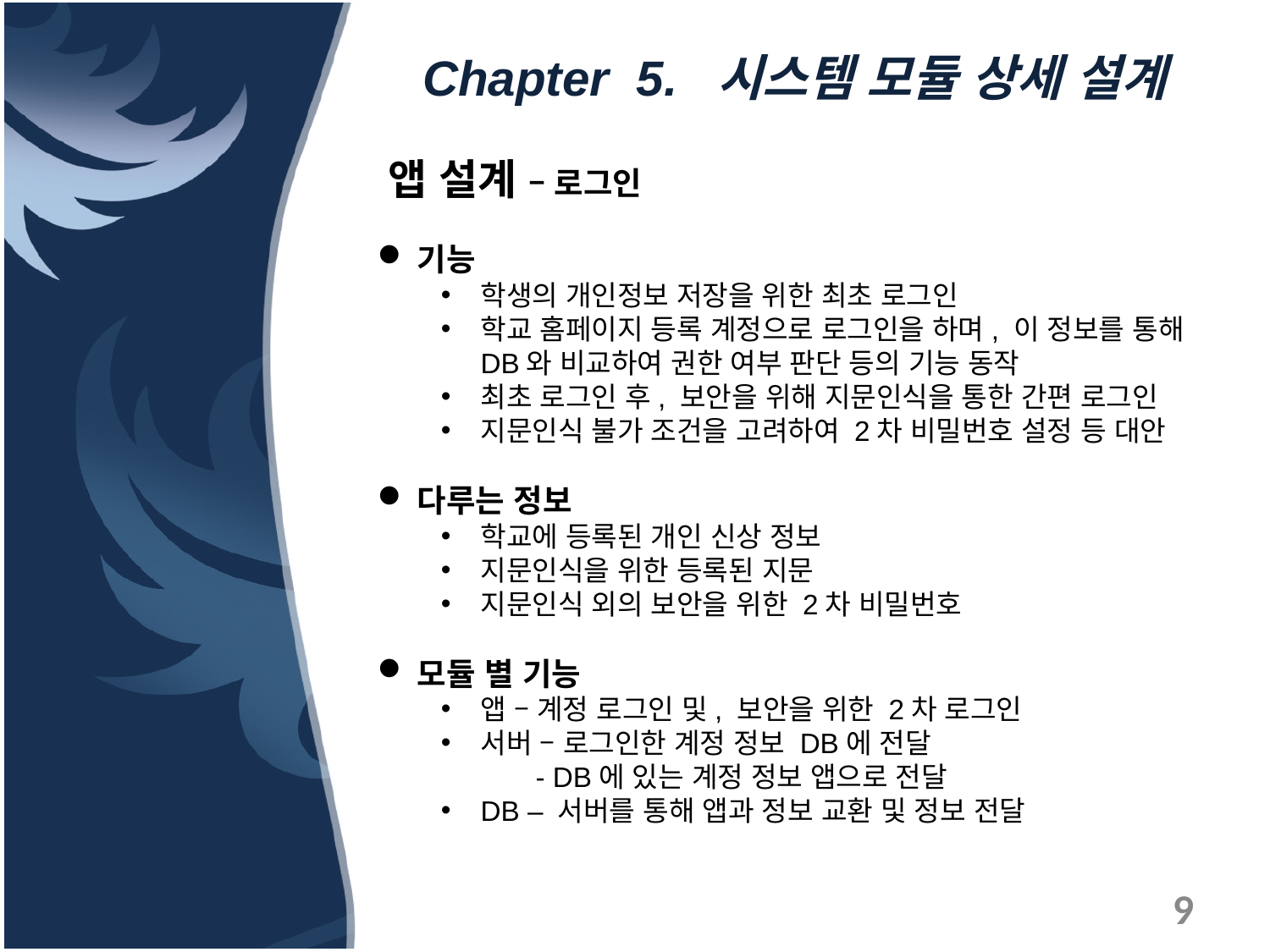

# Chapter  5.  시스템 모듈 상세 설계
앱 설계 – 로그인
기능
학생의 개인정보 저장을 위한 최초 로그인
학교 홈페이지 등록 계정으로 로그인을 하며, 이 정보를 통해 DB와 비교하여 권한 여부 판단 등의 기능 동작
최초 로그인 후, 보안을 위해 지문인식을 통한 간편 로그인
지문인식 불가 조건을 고려하여 2차 비밀번호 설정 등 대안

다루는 정보
학교에 등록된 개인 신상 정보
지문인식을 위한 등록된 지문
지문인식 외의 보안을 위한 2차 비밀번호

모듈 별 기능
앱 – 계정 로그인 및, 보안을 위한 2차 로그인
서버 – 로그인한 계정 정보 DB에 전달
    - DB에 있는 계정 정보 앱으로 전달
DB – 서버를 통해 앱과 정보 교환 및 정보 전달
9